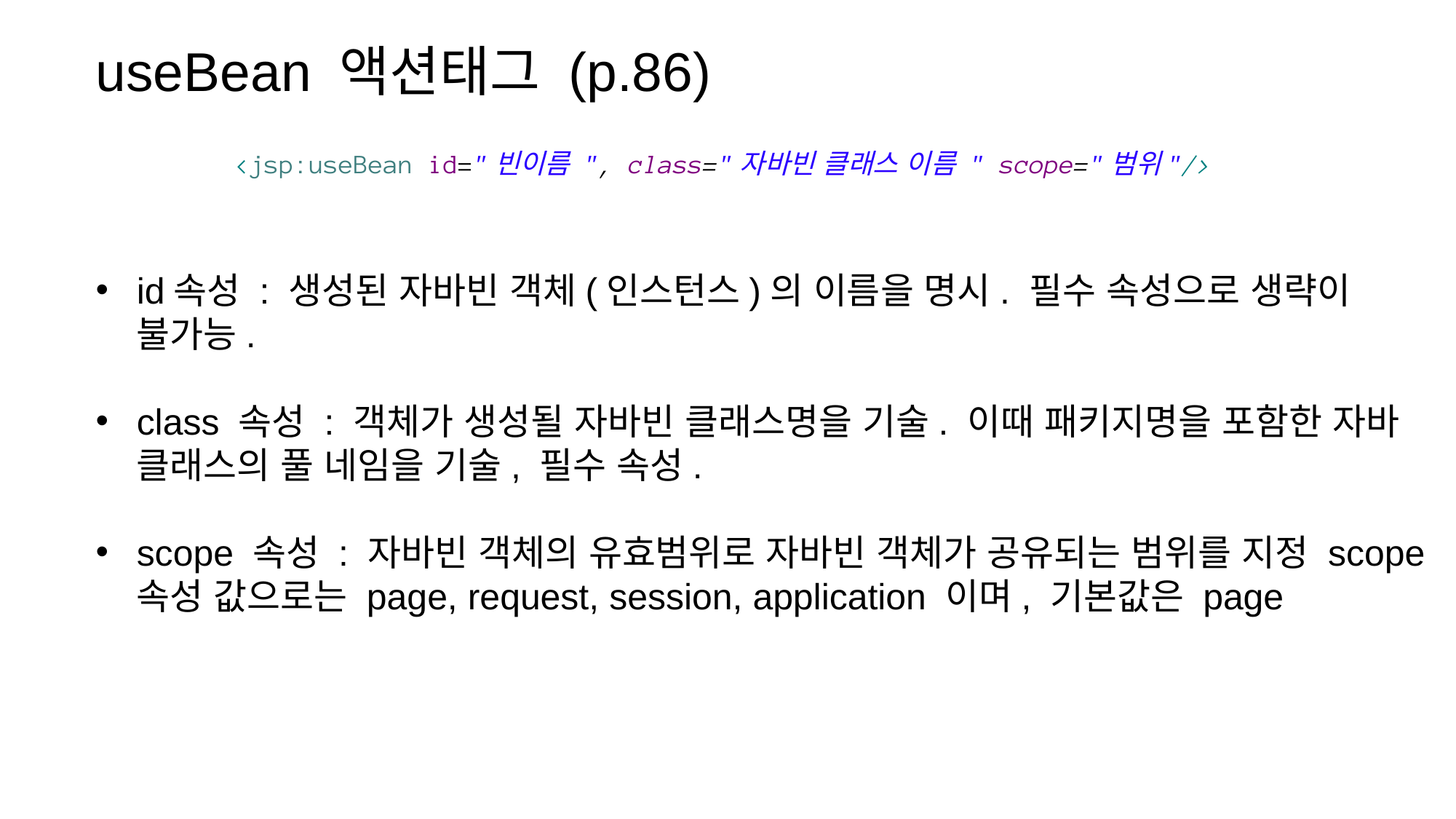

useBean 액션태그 (p.86)
<jsp:useBean id="빈이름 ", class="자바빈 클래스 이름 " scope="범위"/>
id속성 : 생성된 자바빈 객체(인스턴스)의 이름을 명시. 필수 속성으로 생략이 불가능.

class 속성 : 객체가 생성될 자바빈 클래스명을 기술. 이때 패키지명을 포함한 자바 클래스의 풀 네임을 기술, 필수 속성.

scope 속성 : 자바빈 객체의 유효범위로 자바빈 객체가 공유되는 범위를 지정 scope속성 값으로는 page, request, session, application 이며, 기본값은 page